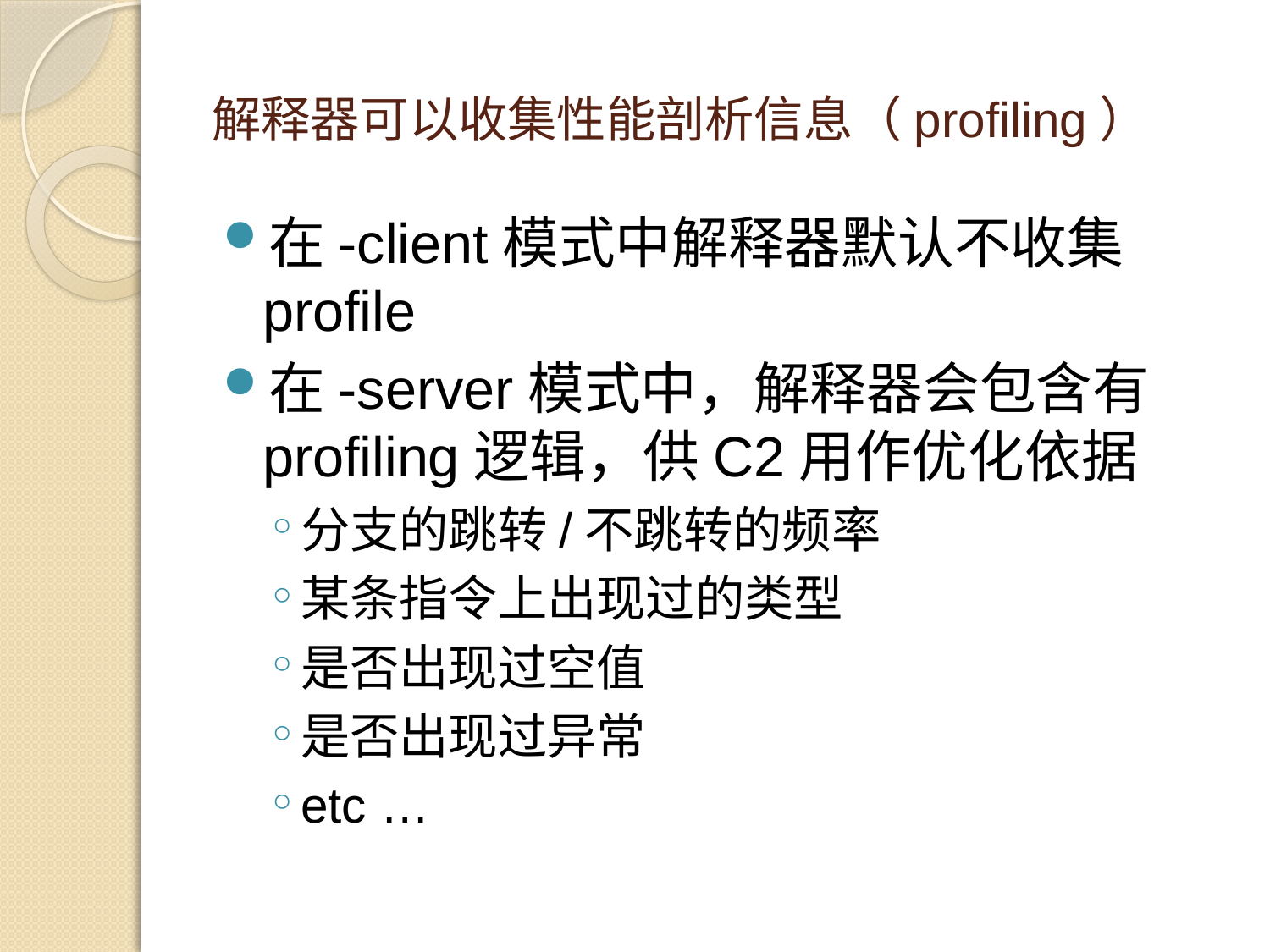

# 解释器可以收集性能剖析信息（profiling）
在-client模式中解释器默认不收集profile
在-server模式中，解释器会包含有profiling逻辑，供C2用作优化依据
分支的跳转/不跳转的频率
某条指令上出现过的类型
是否出现过空值
是否出现过异常
etc …